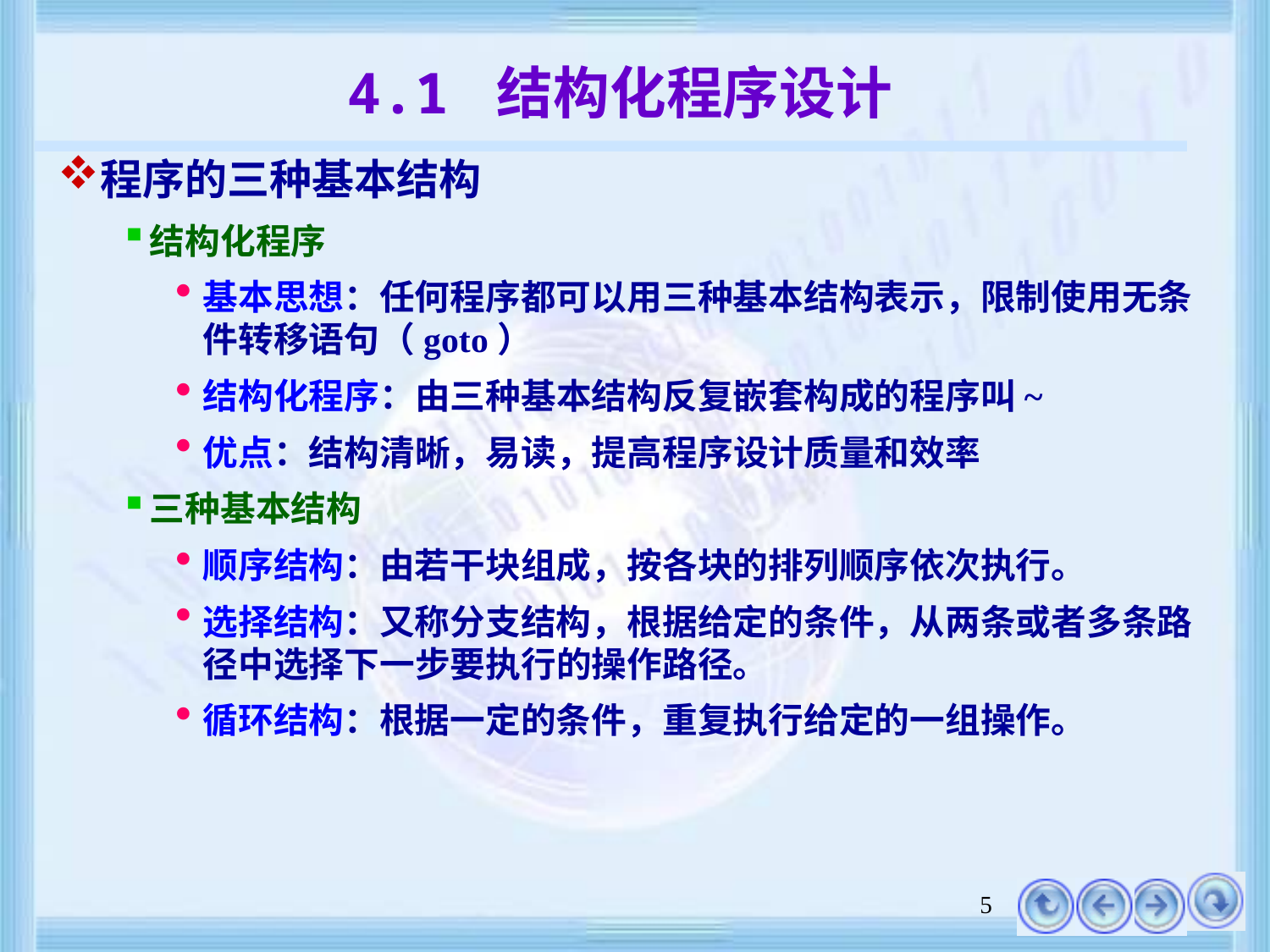

# 4.1 结构化程序设计
程序的三种基本结构
结构化程序
基本思想：任何程序都可以用三种基本结构表示，限制使用无条件转移语句（goto）
结构化程序：由三种基本结构反复嵌套构成的程序叫~
优点：结构清晰，易读，提高程序设计质量和效率
三种基本结构
顺序结构：由若干块组成，按各块的排列顺序依次执行。
选择结构：又称分支结构，根据给定的条件，从两条或者多条路径中选择下一步要执行的操作路径。
循环结构：根据一定的条件，重复执行给定的一组操作。
5